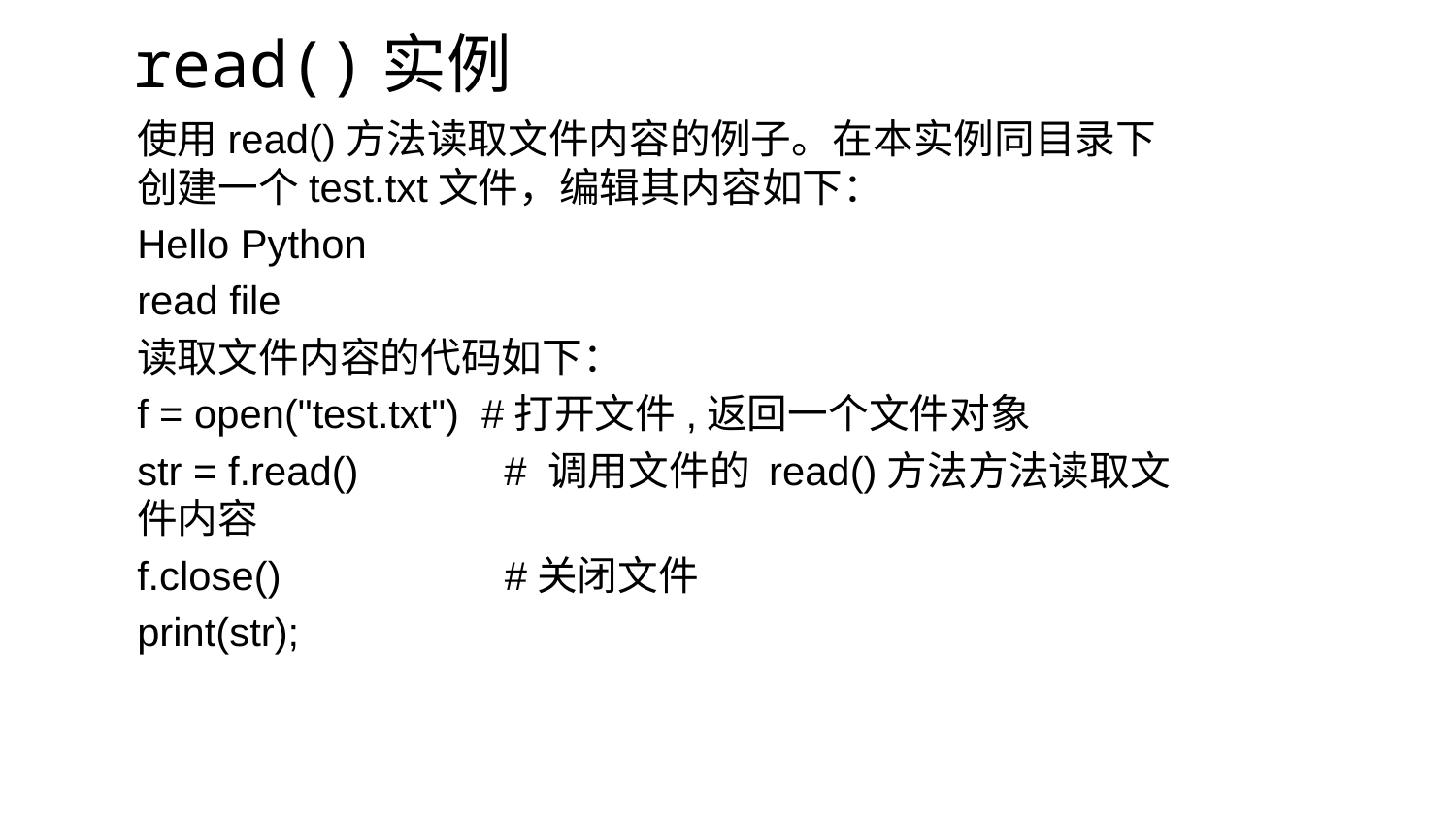

# read()实例
使用read()方法读取文件内容的例子。在本实例同目录下创建一个test.txt文件，编辑其内容如下：
Hello Python
read file
读取文件内容的代码如下：
f = open("test.txt")  #打开文件,返回一个文件对象
str = f.read()             # 调用文件的 read()方法方法读取文件内容
f.close()                    #关闭文件
print(str);